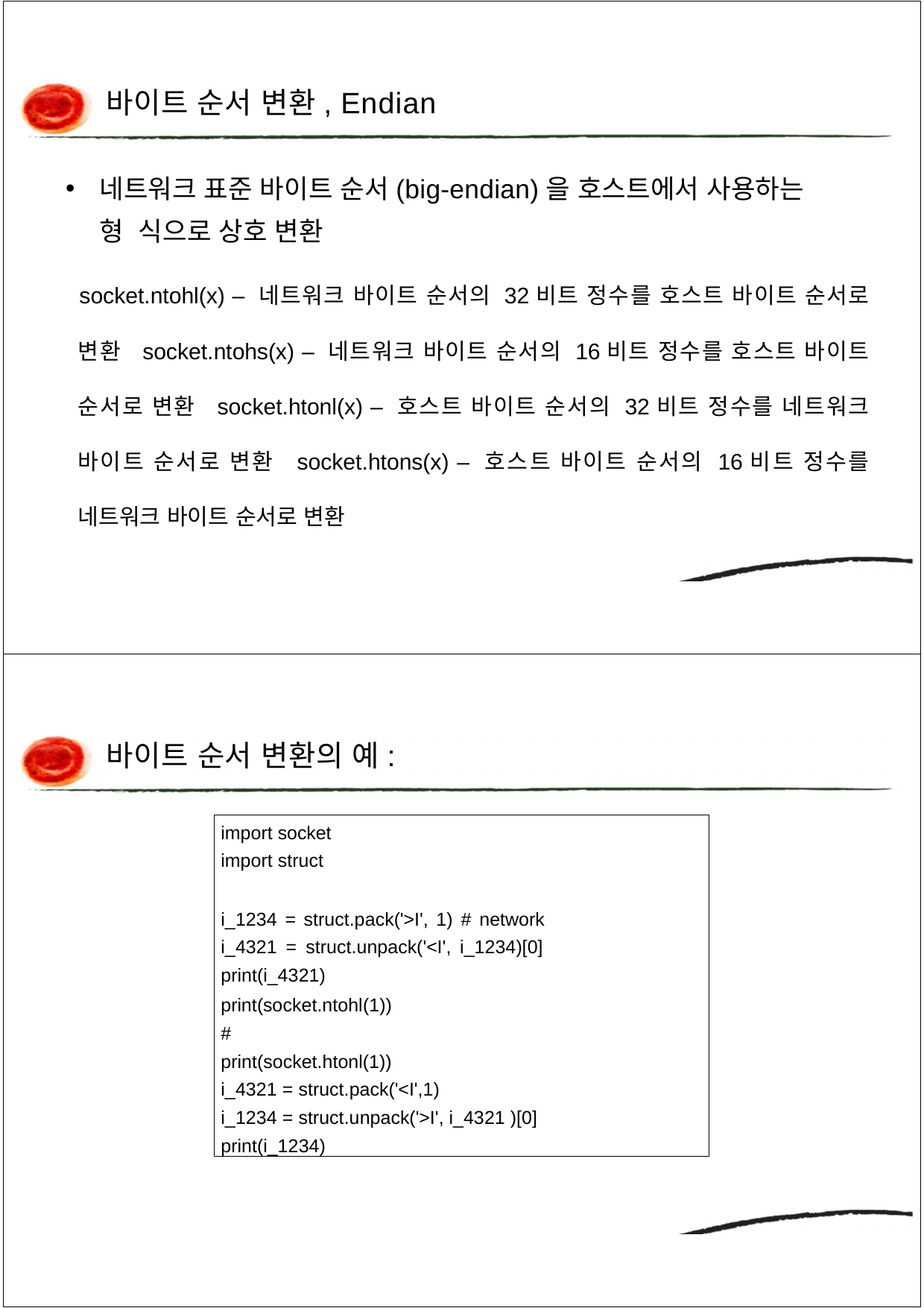

바이트 순서 변환, Endian

네트워크 표준 바이트 순서(big-endian)을 호스트에서 사용하는 형  식으로 상호 변환
socket.ntohl(x) – 네트워크 바이트 순서의 32비트 정수를 호스트 바이트 순서로 변환  socket.ntohs(x) – 네트워크 바이트 순서의 16비트 정수를 호스트 바이트 순서로 변환  socket.htonl(x) – 호스트 바이트 순서의 32비트 정수를 네트워크 바이트 순서로 변환  socket.htons(x) – 호스트 바이트 순서의 16비트 정수를 네트워크 바이트 순서로 변환

바이트 순서 변환의 예:
import socket  import struct

i_1234 = struct.pack('>I', 1) # network  i_4321 = struct.unpack('<I', i_1234)[0]  print(i_4321)
print(socket.ntohl(1))  #
print(socket.htonl(1))  i_4321 = struct.pack('<I',1)
i_1234 = struct.unpack('>I', i_4321 )[0]  print(i_1234)